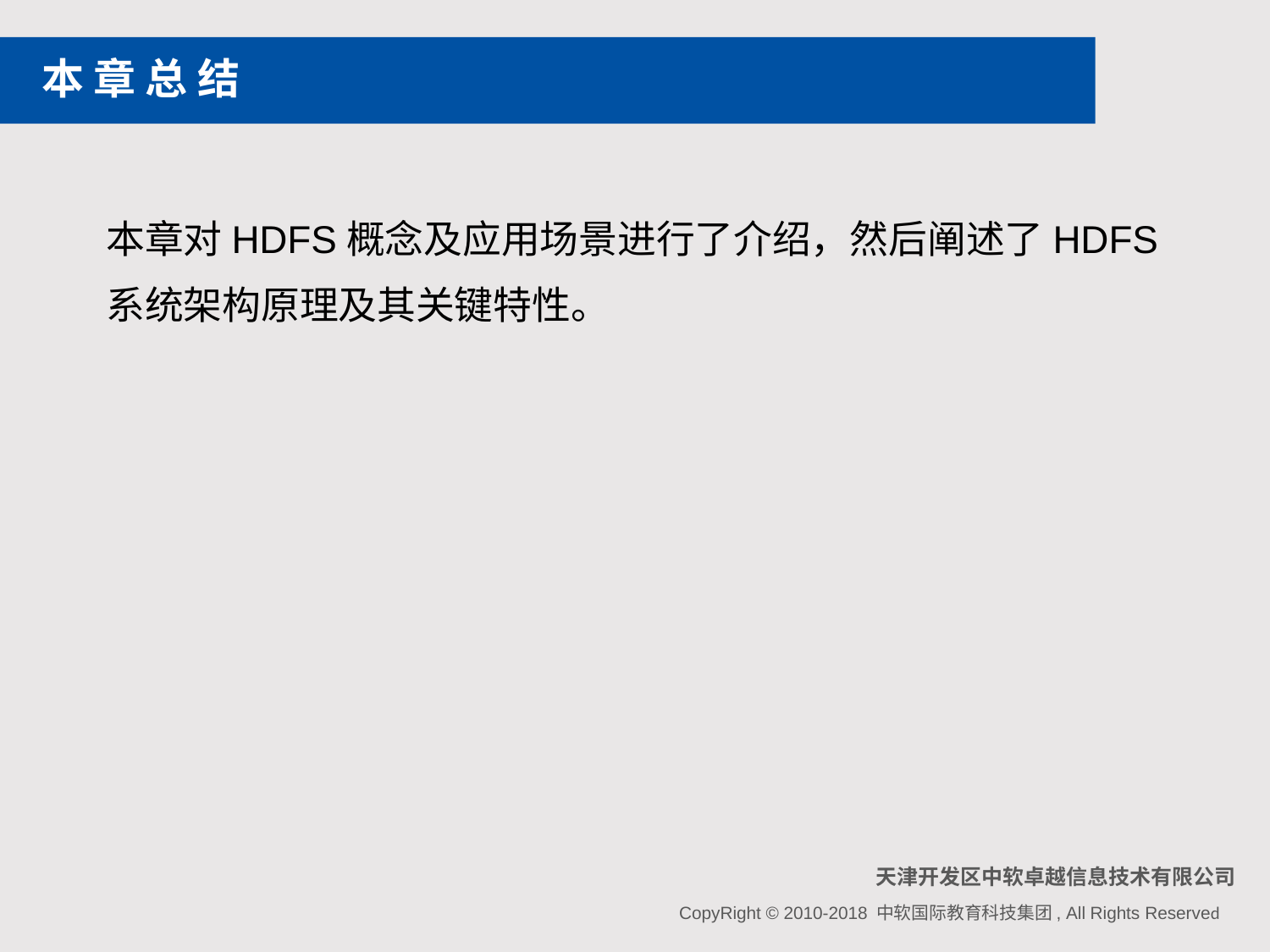

# 本 章 总 结
本章对HDFS概念及应用场景进行了介绍，然后阐述了HDFS系统架构原理及其关键特性。